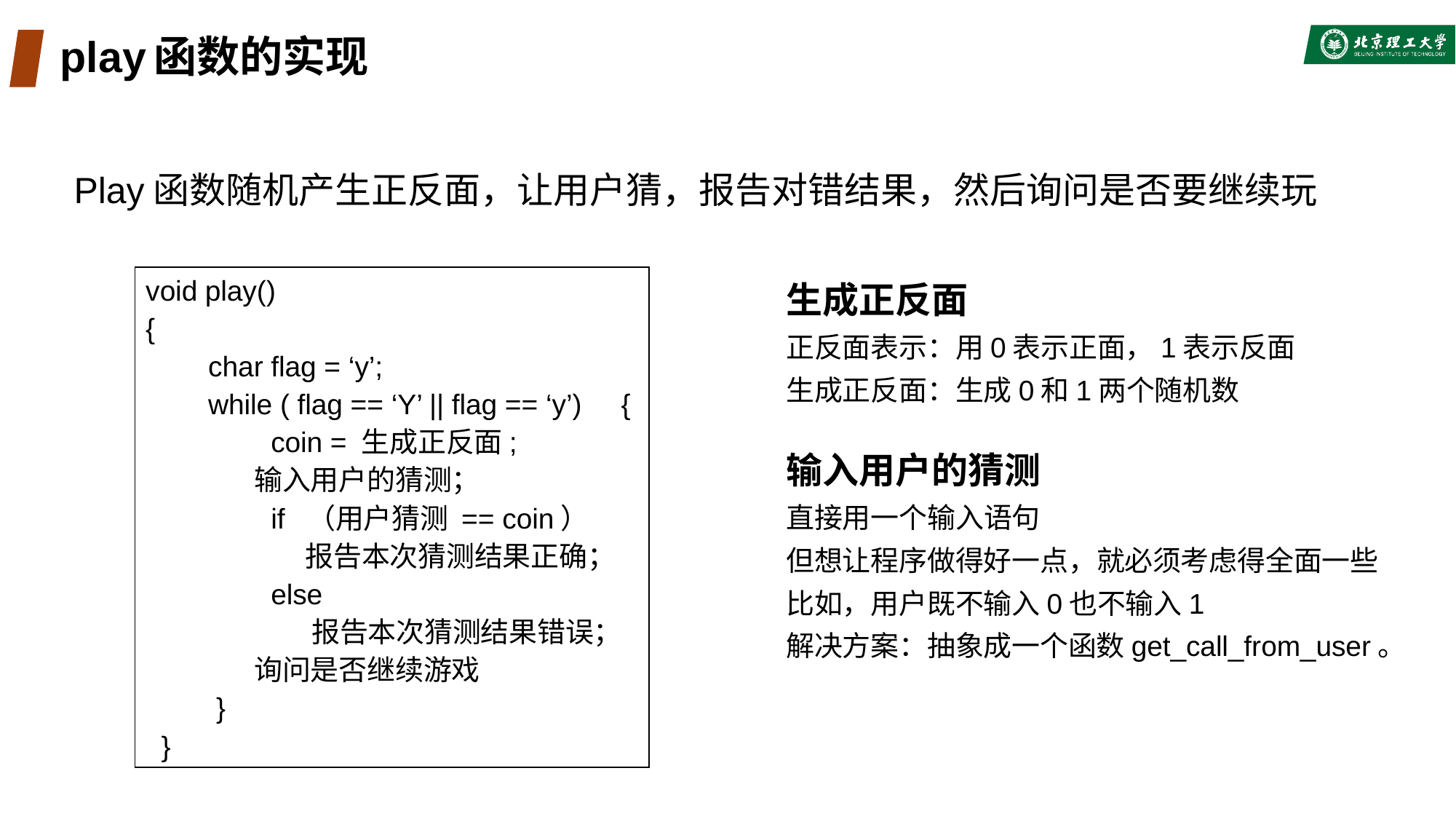

# play函数的实现
Play函数随机产生正反面，让用户猜，报告对错结果，然后询问是否要继续玩
void play()
{
        char flag = ‘y’;
        while ( flag == ‘Y’ || flag == ‘y’)     {
                coin = 生成正反面;
                输入用户的猜测；
                if  （用户猜测 == coin）
                        报告本次猜测结果正确；
                else
                         报告本次猜测结果错误；
                询问是否继续游戏
         }
  }
生成正反面
正反面表示：用0表示正面，1表示反面
生成正反面：生成0和1两个随机数
输入用户的猜测
直接用一个输入语句
但想让程序做得好一点，就必须考虑得全面一些
比如，用户既不输入0也不输入1
解决方案：抽象成一个函数get_call_from_user。